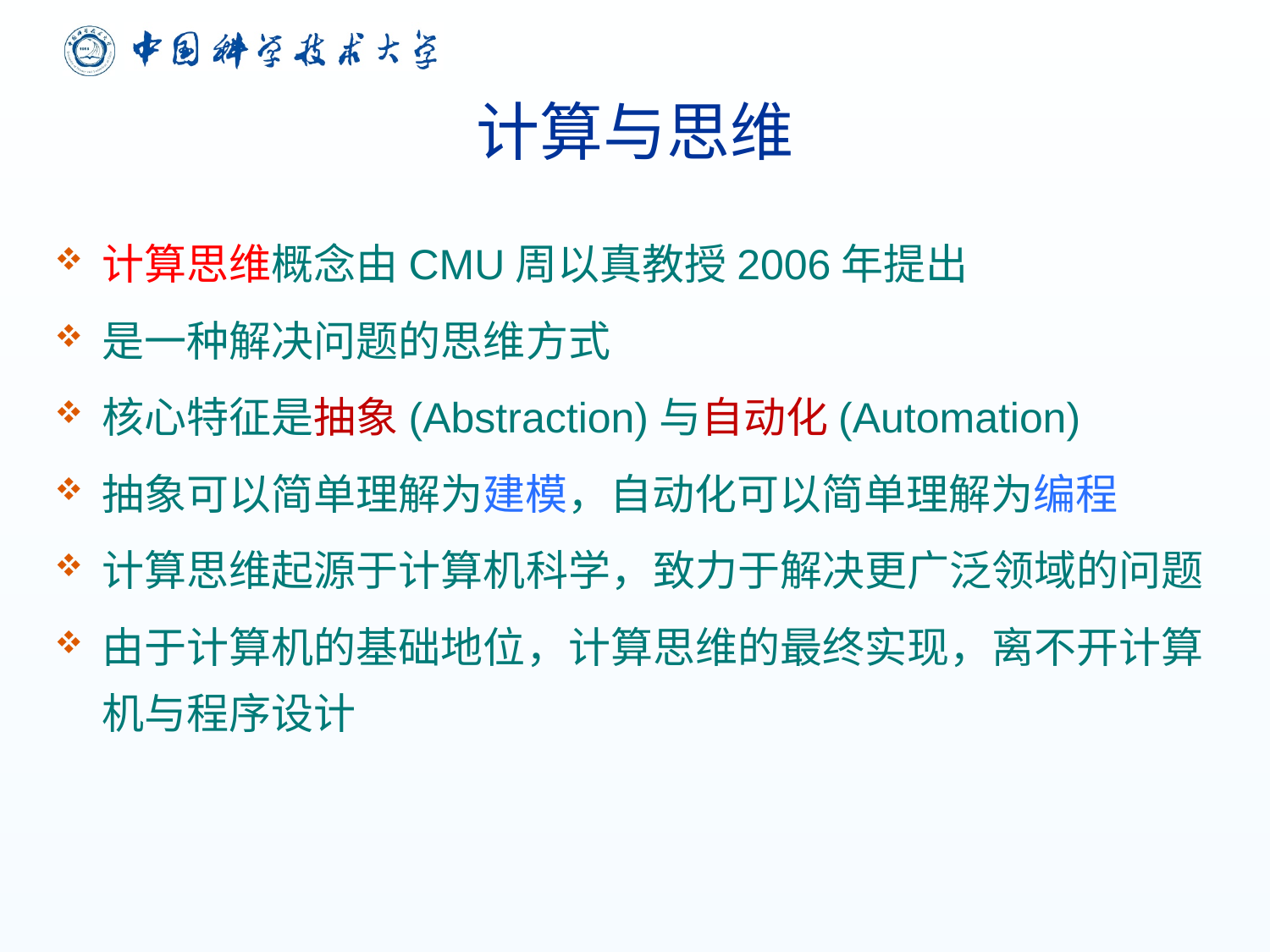

# 计算与思维
计算思维概念由CMU周以真教授2006年提出
是一种解决问题的思维方式
核心特征是抽象(Abstraction)与自动化(Automation)
抽象可以简单理解为建模，自动化可以简单理解为编程
计算思维起源于计算机科学，致力于解决更广泛领域的问题
由于计算机的基础地位，计算思维的最终实现，离不开计算机与程序设计